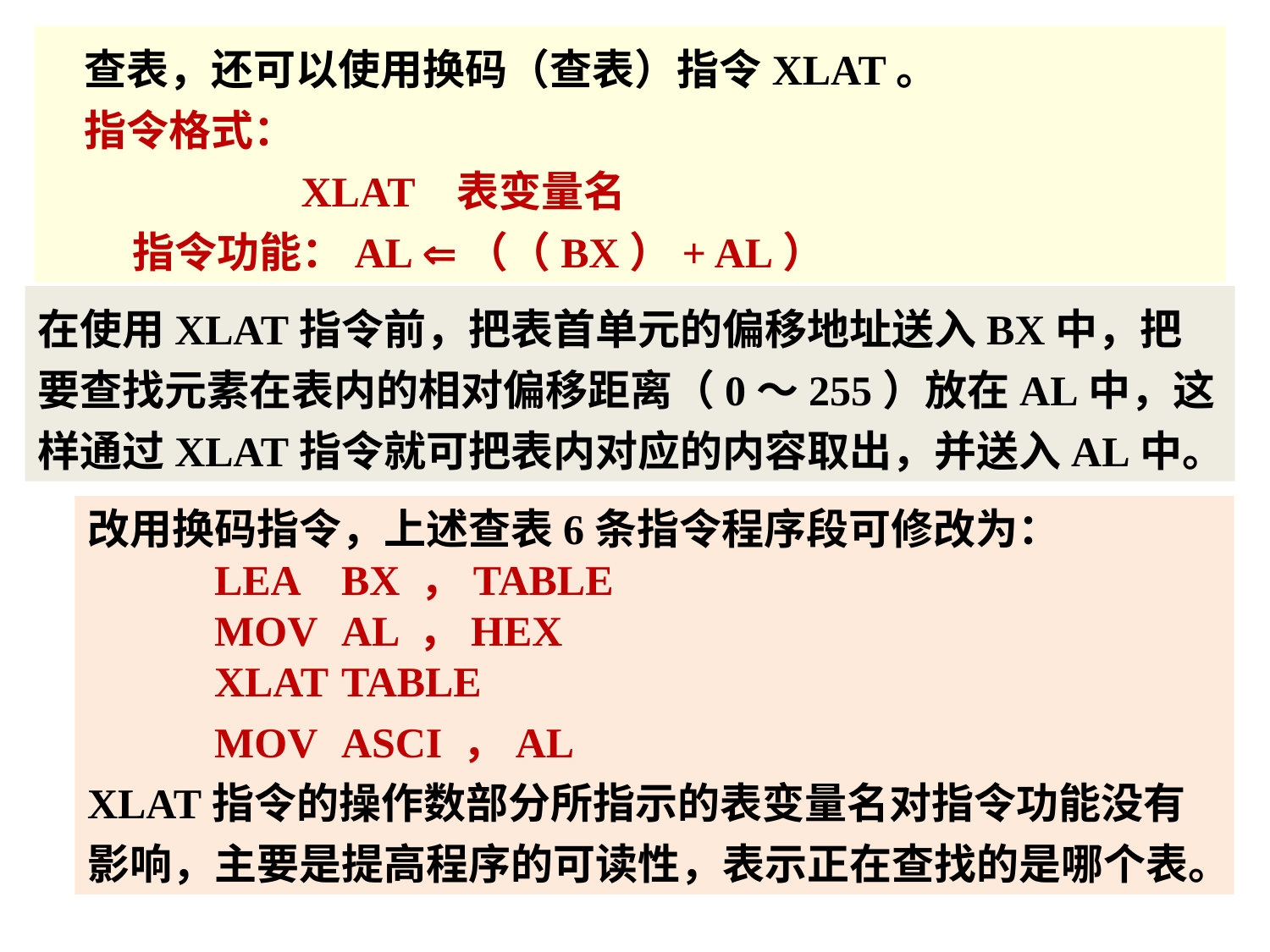

查表，还可以使用换码（查表）指令XLAT。
指令格式：
		XLAT   表变量名
    指令功能：AL ⇐（（BX）+ AL）
在使用XLAT指令前，把表首单元的偏移地址送入BX中，把要查找元素在表内的相对偏移距离（0～255）放在AL中，这样通过XLAT指令就可把表内对应的内容取出，并送入AL中。
改用换码指令，上述查表6条指令程序段可修改为：	LEA	BX ，TABLE	MOV	AL ，HEX	XLAT	TABLE	MOV	ASCI ，AL
XLAT指令的操作数部分所指示的表变量名对指令功能没有影响，主要是提高程序的可读性，表示正在查找的是哪个表。